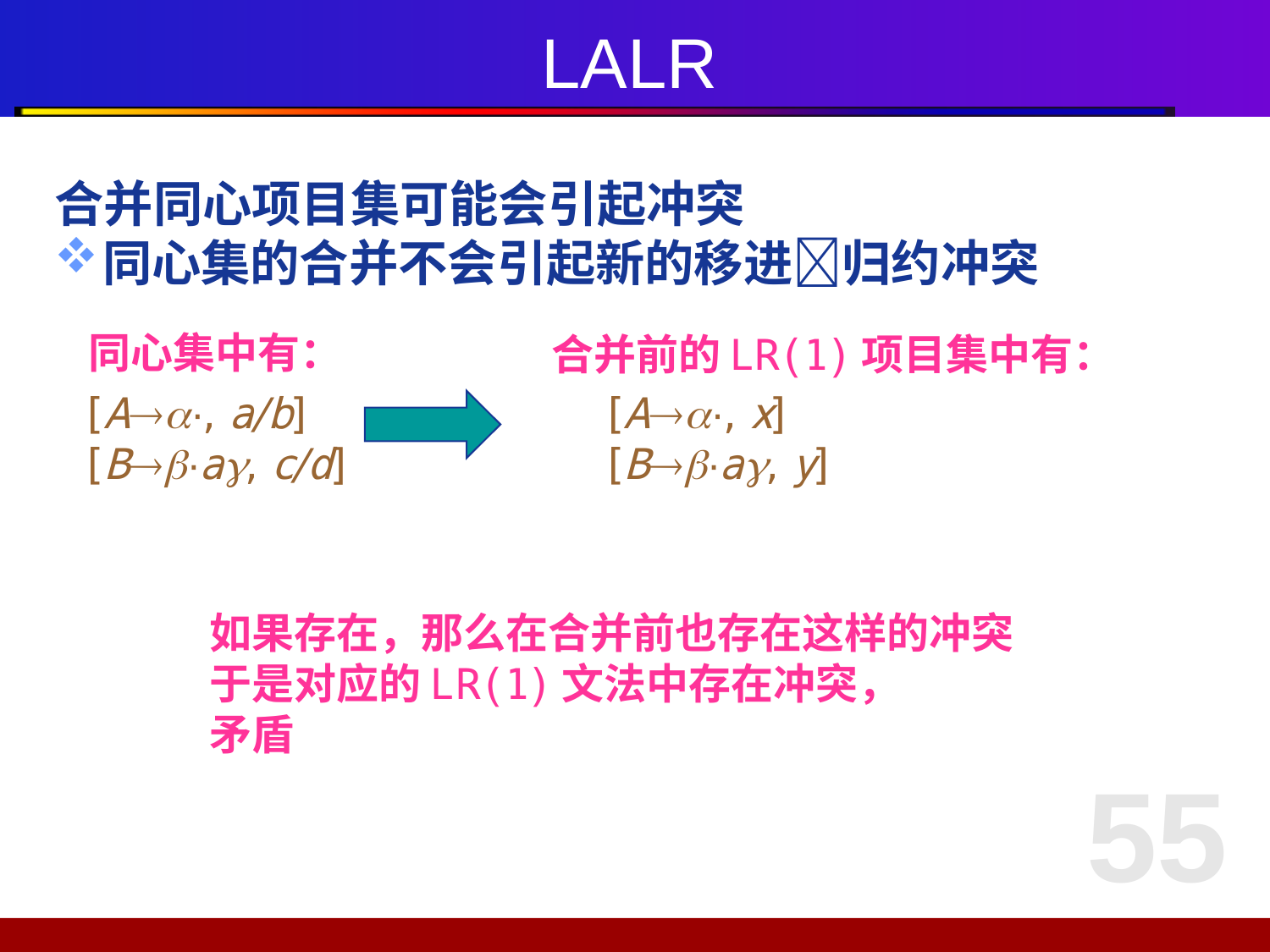

# LALR
合并同心项目集可能会引起冲突
同心集的合并不会引起新的移进−归约冲突

同心集中有：
合并前的LR(1)项目集中有：
肯定有个X是a，则一定有冲突
[A→α·, a/b]
[B→β·aγ, c/d]
[A→α·, x]
[B→β·aγ, y]

如果存在，那么在合并前也存在这样的冲突
于是对应的LR(1)文法中存在冲突，
矛盾
55